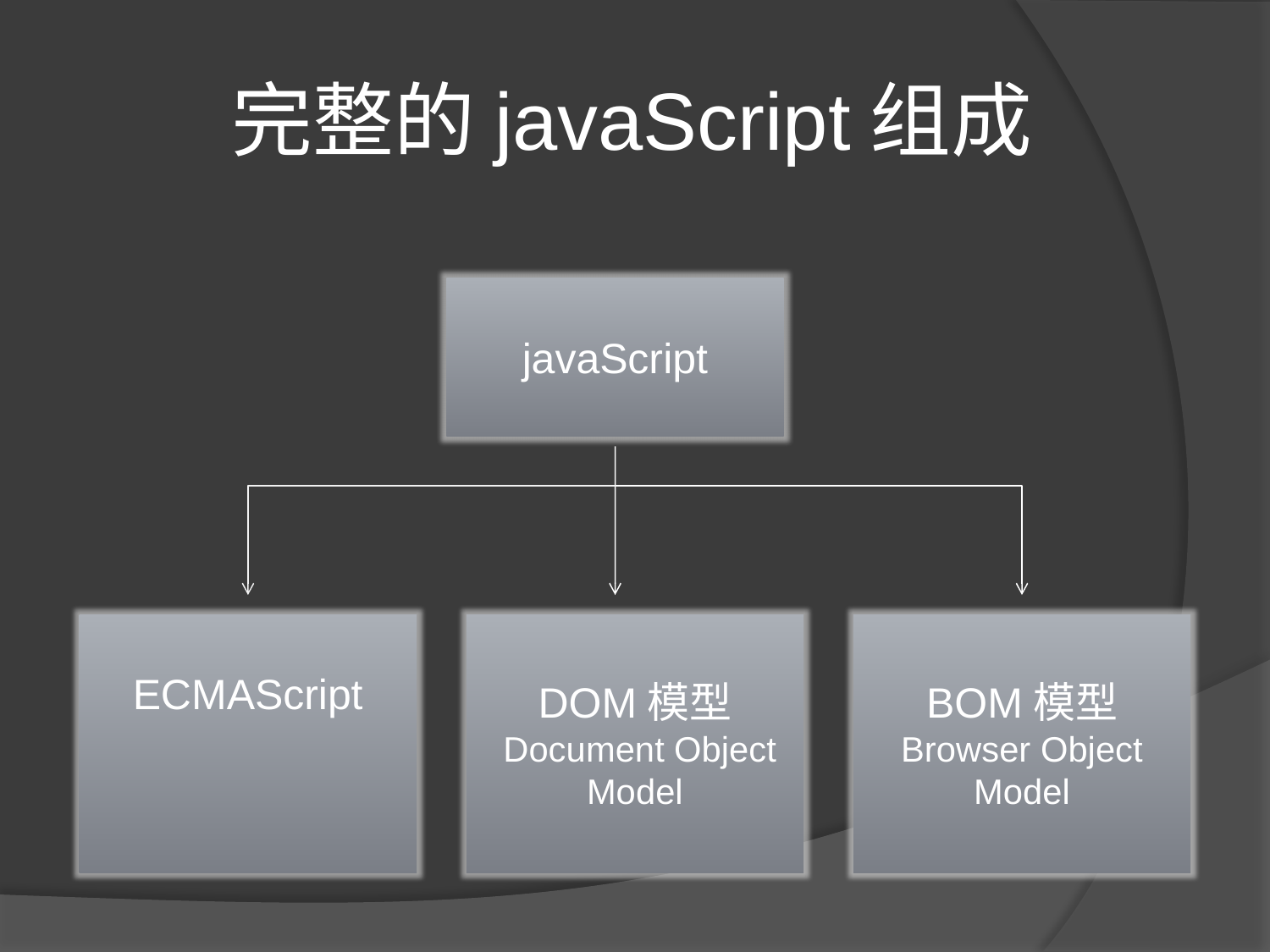

# 完整的javaScript组成

javaScript
ECMAScript

DOM模型
 Document Object Model
BOM模型
Browser Object Model